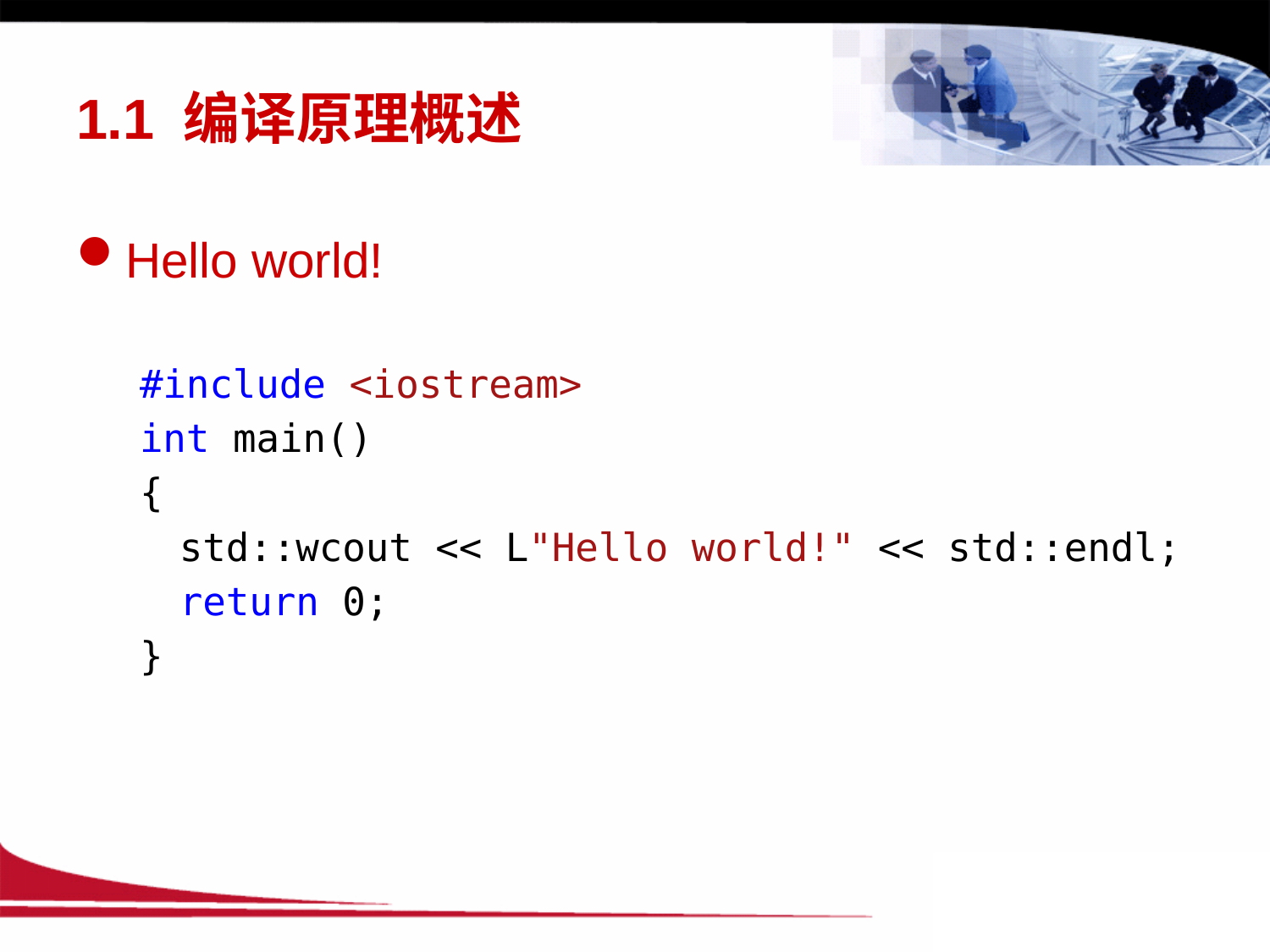

# 1.1 编译原理概述
Hello world!

#include <iostream>
int main()
{
	std::wcout << L"Hello world!" << std::endl;
	return 0;
}